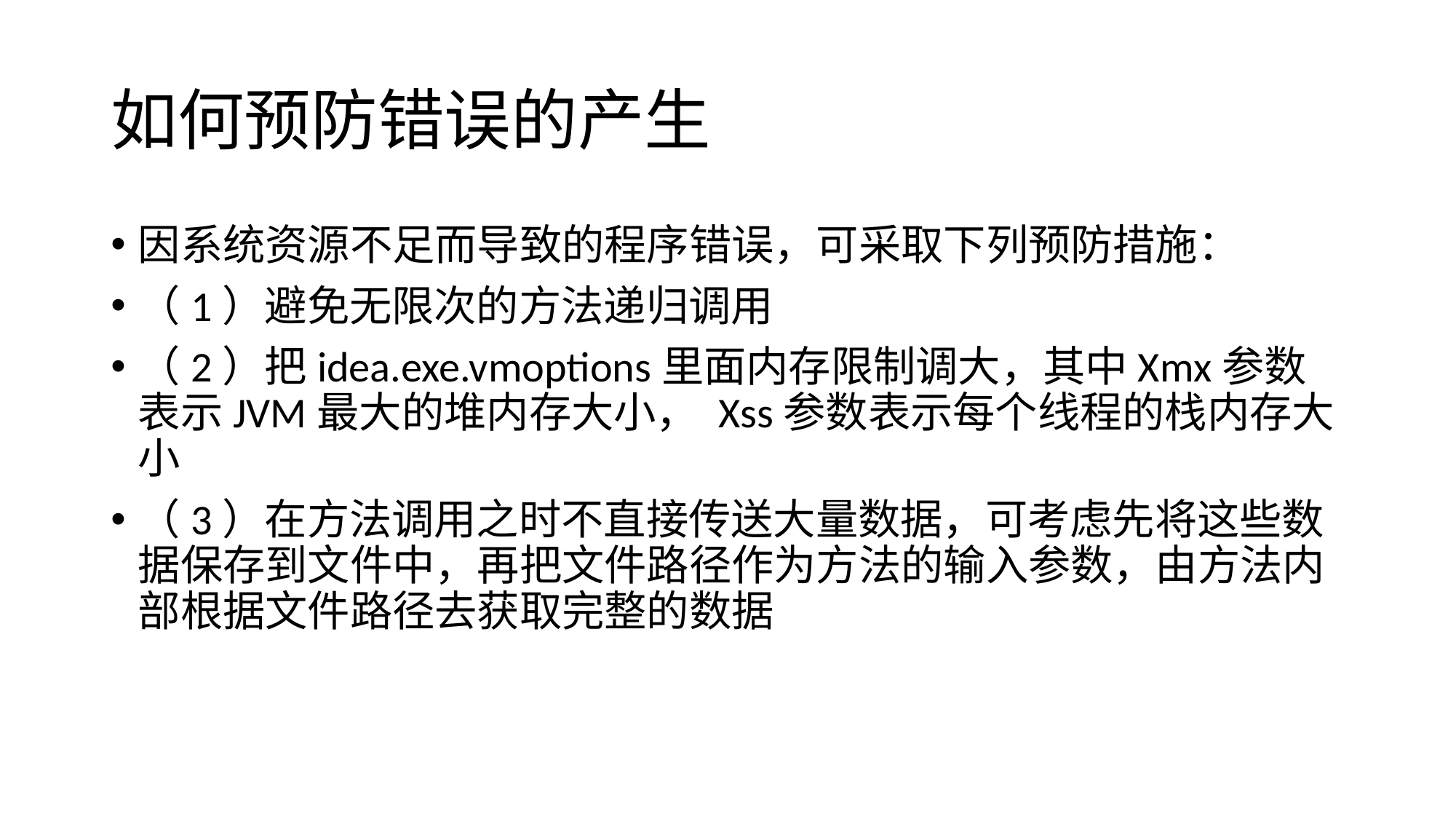

# 如何预防错误的产生
因系统资源不足而导致的程序错误，可采取下列预防措施：
（1）避免无限次的方法递归调用
（2）把idea.exe.vmoptions里面内存限制调大，其中Xmx参数表示JVM最大的堆内存大小， Xss参数表示每个线程的栈内存大小
（3）在方法调用之时不直接传送大量数据，可考虑先将这些数据保存到文件中，再把文件路径作为方法的输入参数，由方法内部根据文件路径去获取完整的数据